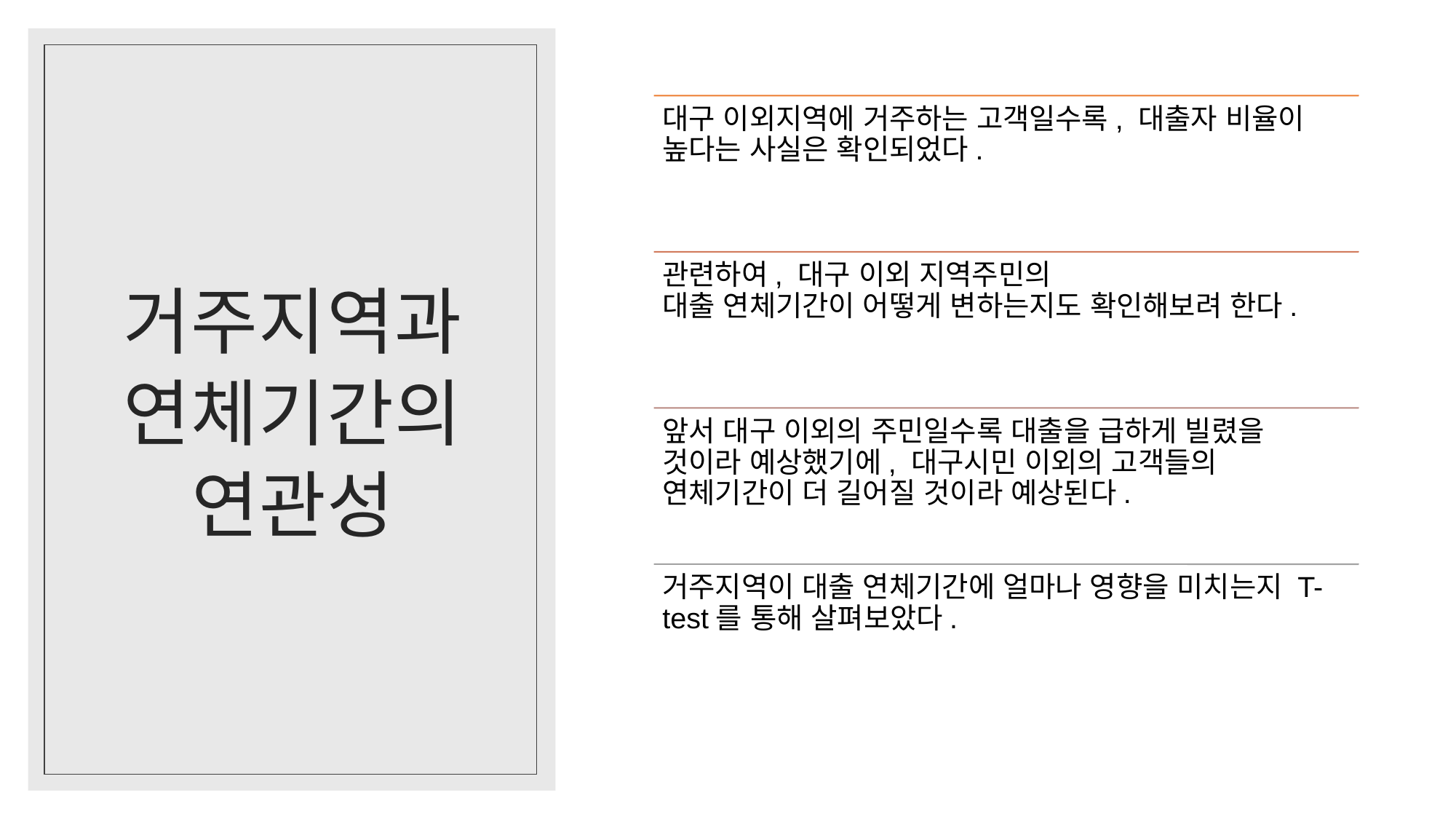

# 거주지역과 연체기간의 연관성
대구 이외지역에 거주하는 고객일수록, 대출자 비율이 높다는 사실은 확인되었다.
관련하여, 대구 이외 지역주민의                               대출 연체기간이 어떻게 변하는지도 확인해보려 한다.
앞서 대구 이외의 주민일수록 대출을 급하게 빌렸을 것이라 예상했기에, 대구시민 이외의 고객들의 연체기간이 더 길어질 것이라 예상된다.
거주지역이 대출 연체기간에 얼마나 영향을 미치는지 T-test를 통해 살펴보았다.